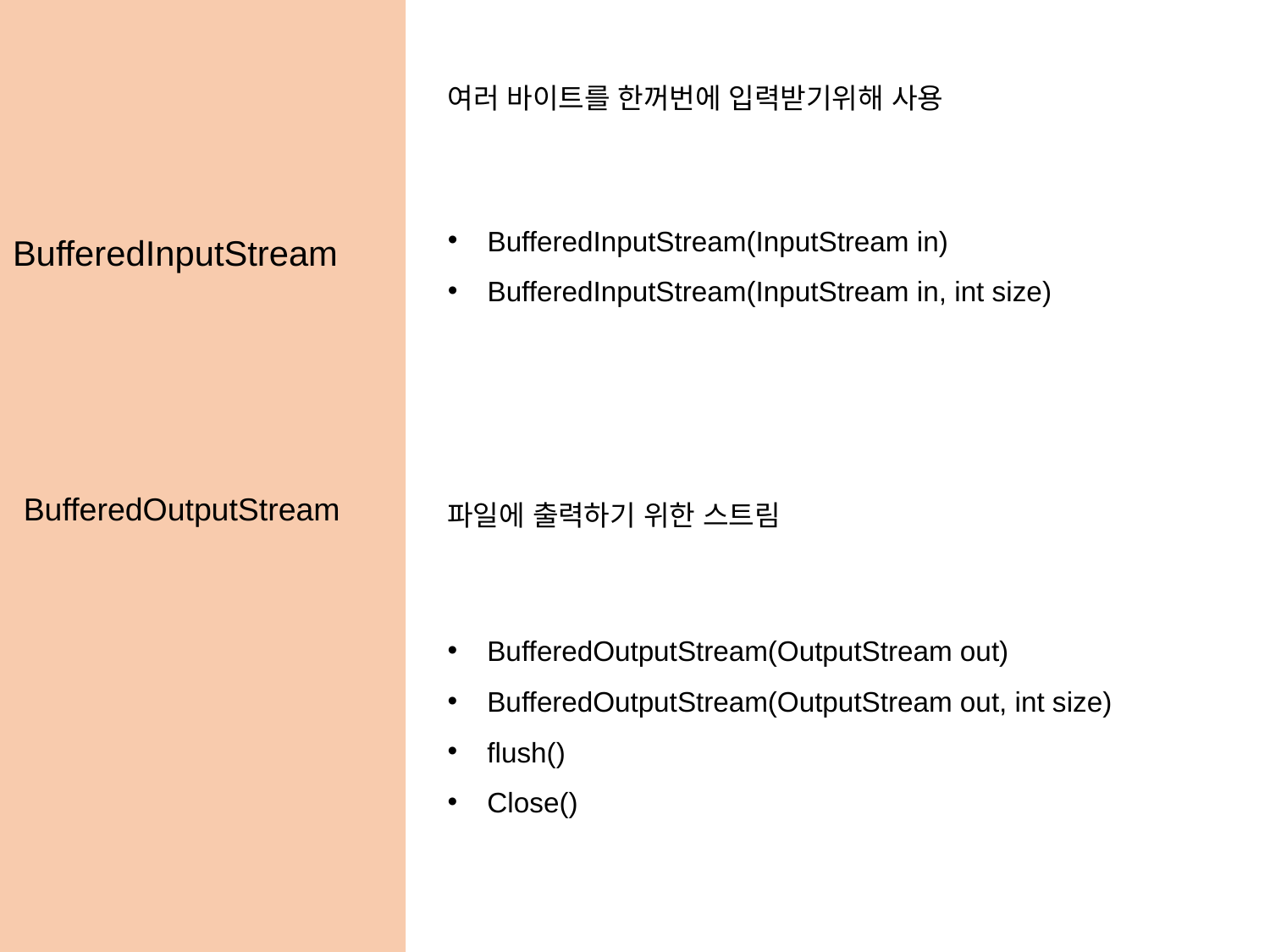

여러 바이트를 한꺼번에 입력받기위해 사용

BufferedInputStream(InputStream in)
BufferedInputStream(InputStream in, int size)
# BufferedInputStream
BufferedOutputStream
파일에 출력하기 위한 스트림

BufferedOutputStream(OutputStream out)
BufferedOutputStream(OutputStream out, int size)
flush()
Close()